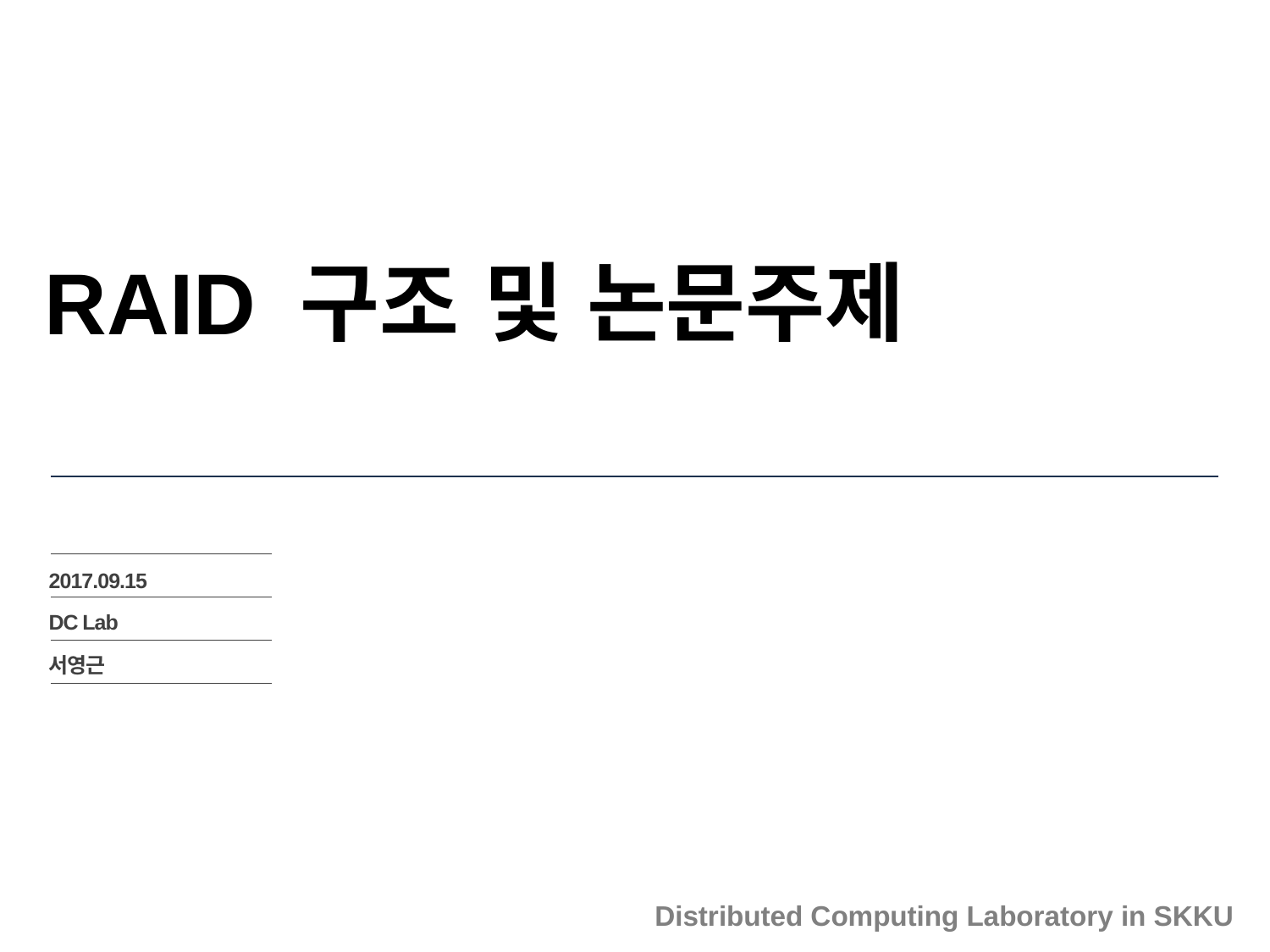

# RAID 구조 및 논문주제
2017.09.15
DC Lab
서영근
Distributed Computing Laboratory in SKKU